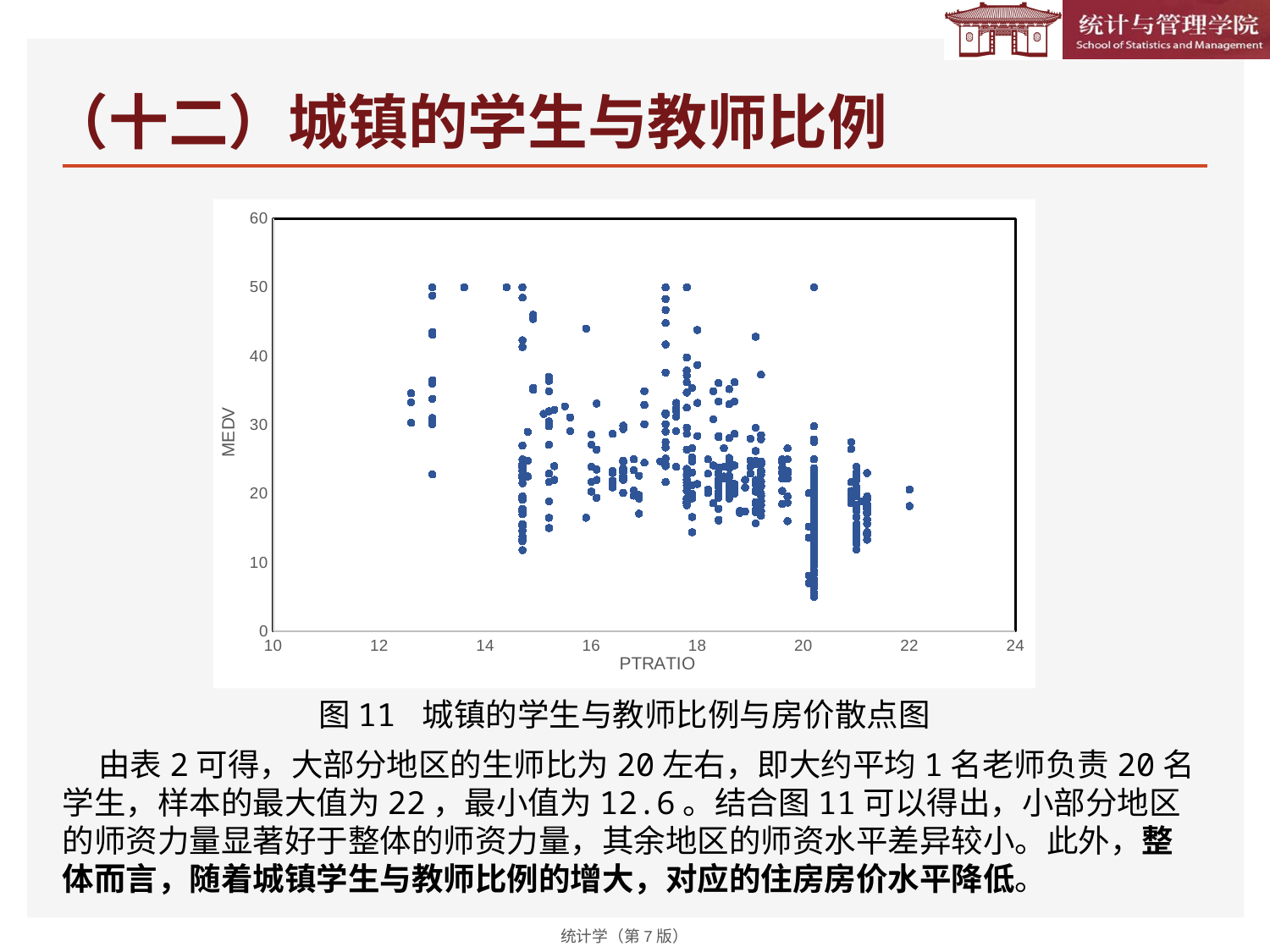

# （十二）城镇的学生与教师比例

### Chart

| Category | MEDV |
|---|---|
图11 城镇的学生与教师比例与房价散点图
    由表2可得，大部分地区的生师比为20左右，即大约平均1名老师负责20名学生，样本的最大值为22，最小值为12.6。结合图11可以得出，小部分地区的师资力量显著好于整体的师资力量，其余地区的师资水平差异较小。此外，整体而言，随着城镇学生与教师比例的增大，对应的住房房价水平降低。
统计学（第7版）